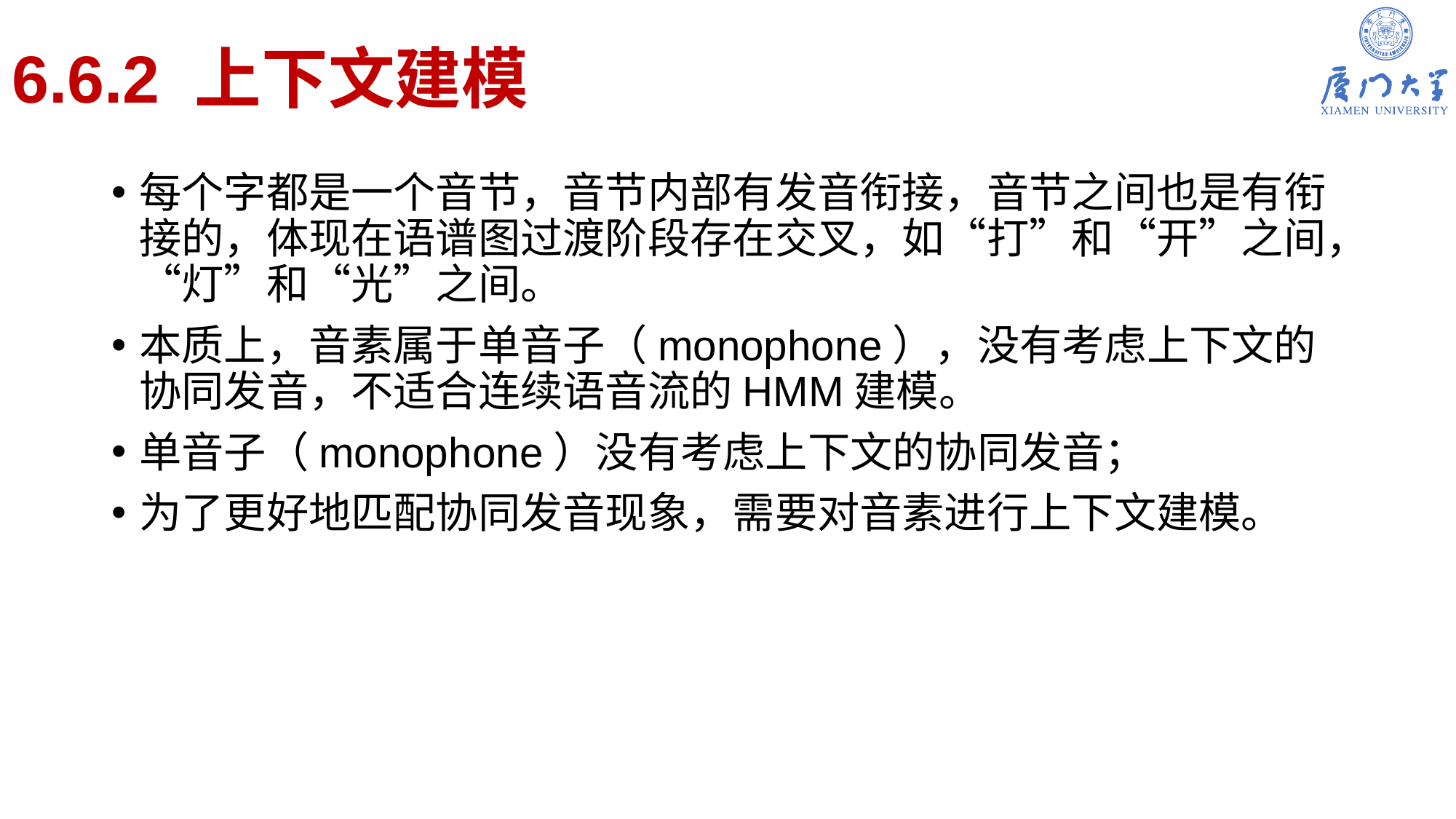

# 6.6.2 上下文建模
每个字都是一个音节，音节内部有发音衔接，音节之间也是有衔接的，体现在语谱图过渡阶段存在交叉，如“打”和“开”之间，“灯”和“光”之间。
本质上，音素属于单音子（monophone），没有考虑上下文的协同发音，不适合连续语音流的HMM建模。
单音子（monophone）没有考虑上下文的协同发音；
为了更好地匹配协同发音现象，需要对音素进行上下文建模。